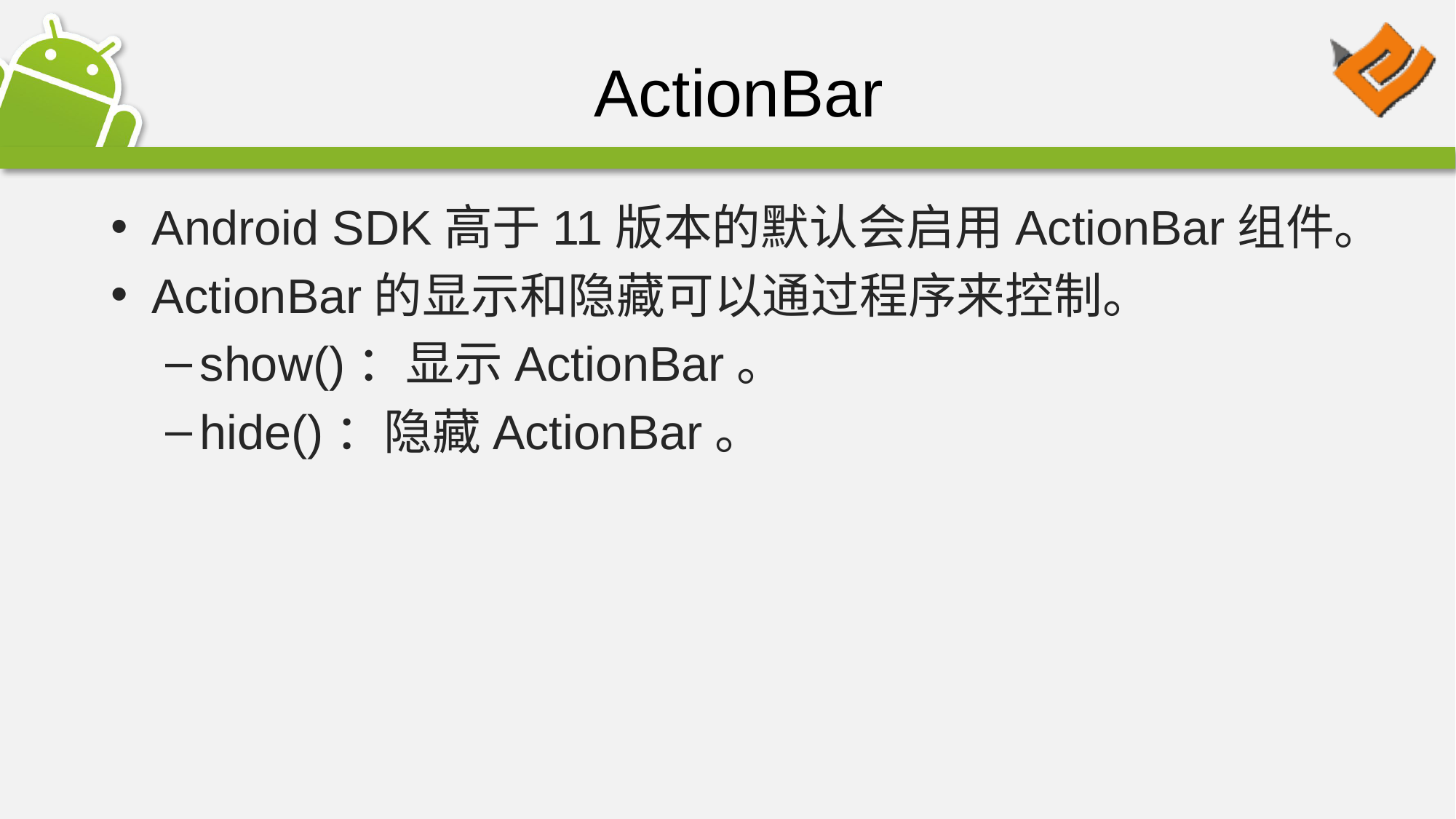

# ActionBar
Android SDK高于11版本的默认会启用ActionBar组件。
ActionBar的显示和隐藏可以通过程序来控制。
show()：显示ActionBar。
hide()：隐藏ActionBar。